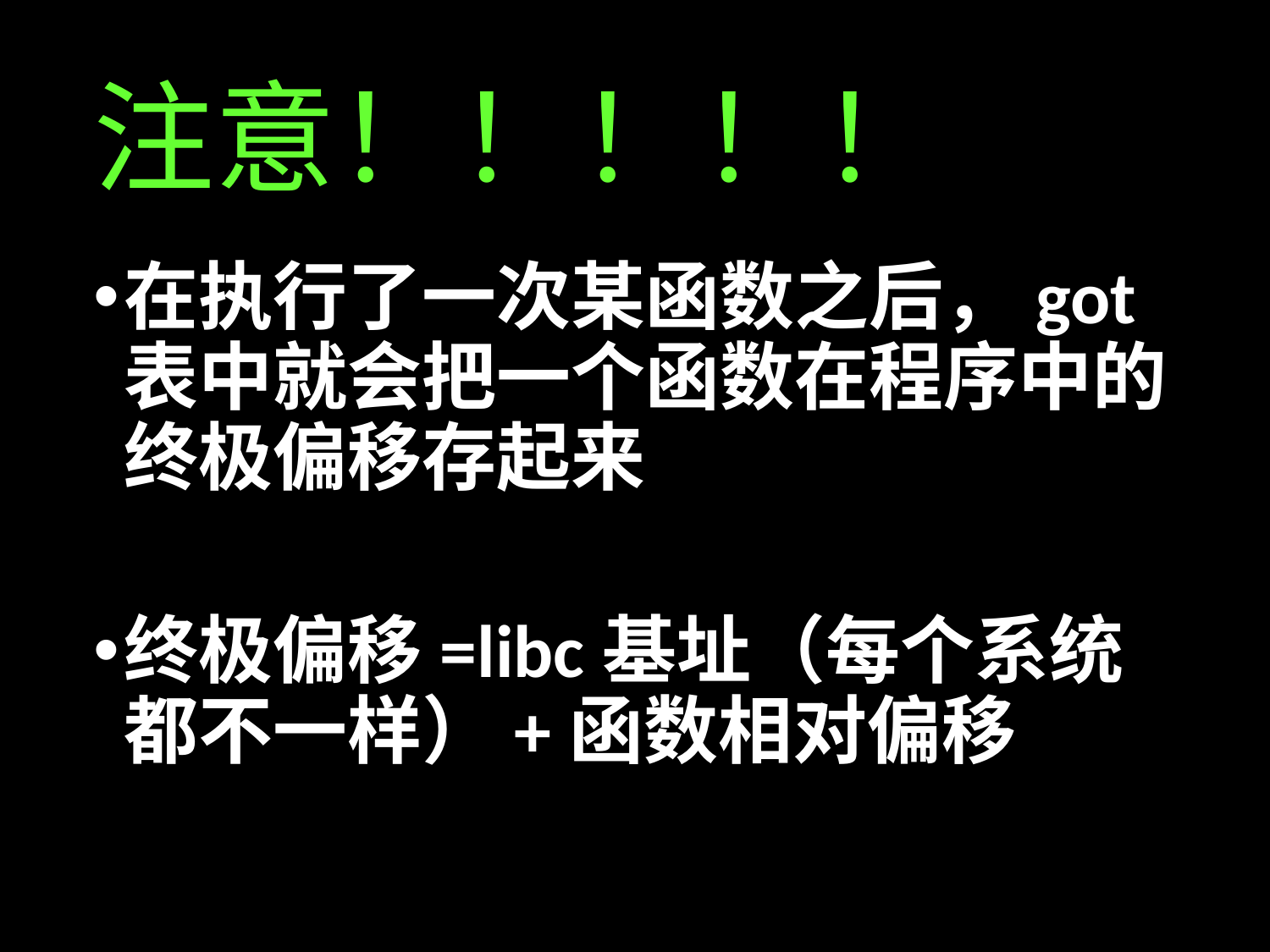

# 注意！！！！！
在执行了一次某函数之后，got表中就会把一个函数在程序中的终极偏移存起来

终极偏移=libc基址（每个系统都不一样）+函数相对偏移